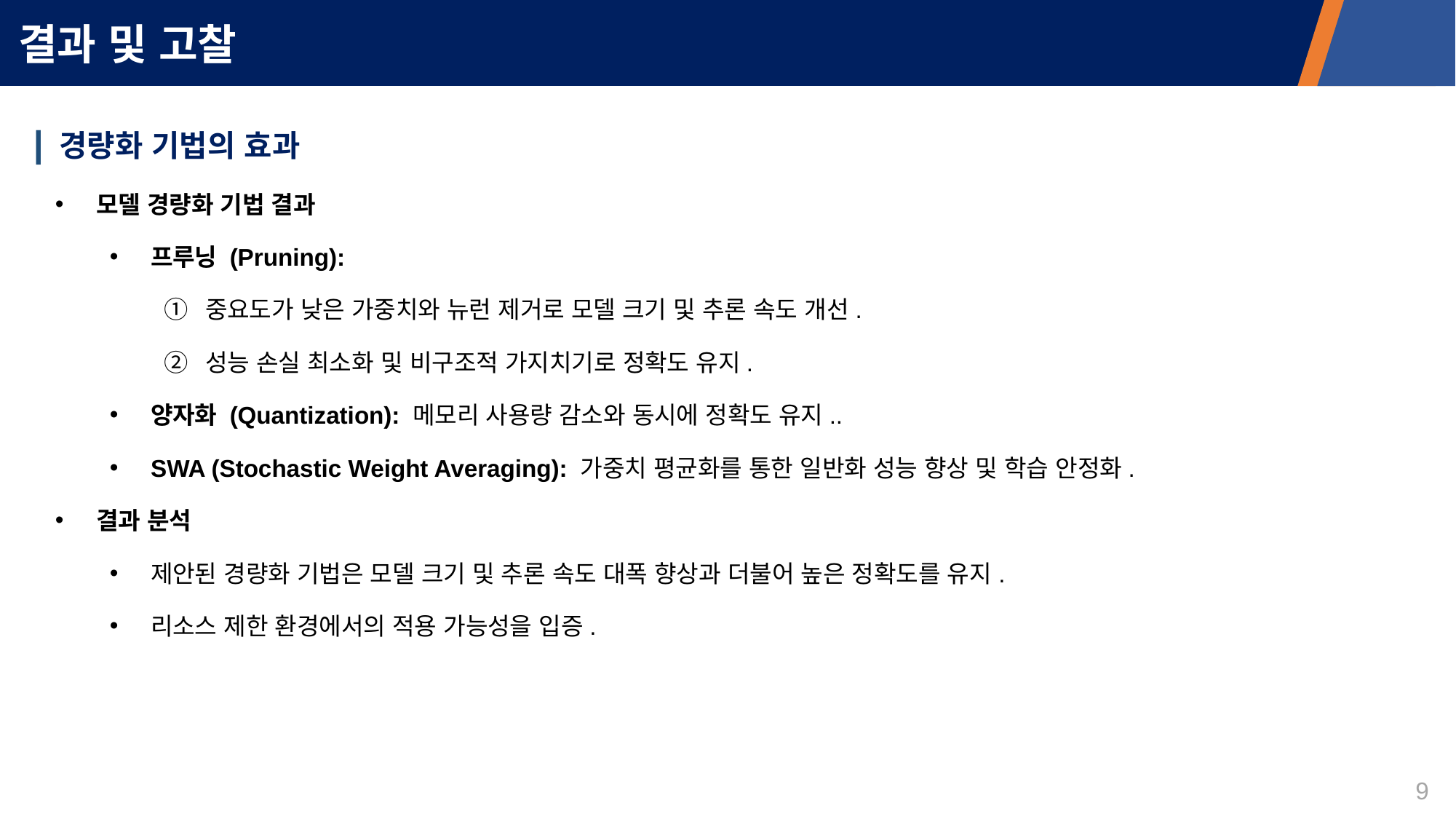

결과 및 고찰
| 경량화 기법의 효과
모델 경량화 기법 결과
프루닝 (Pruning):
중요도가 낮은 가중치와 뉴런 제거로 모델 크기 및 추론 속도 개선.
성능 손실 최소화 및 비구조적 가지치기로 정확도 유지.
양자화 (Quantization): 메모리 사용량 감소와 동시에 정확도 유지..
SWA (Stochastic Weight Averaging): 가중치 평균화를 통한 일반화 성능 향상 및 학습 안정화.
결과 분석
제안된 경량화 기법은 모델 크기 및 추론 속도 대폭 향상과 더불어 높은 정확도를 유지.
리소스 제한 환경에서의 적용 가능성을 입증.

9